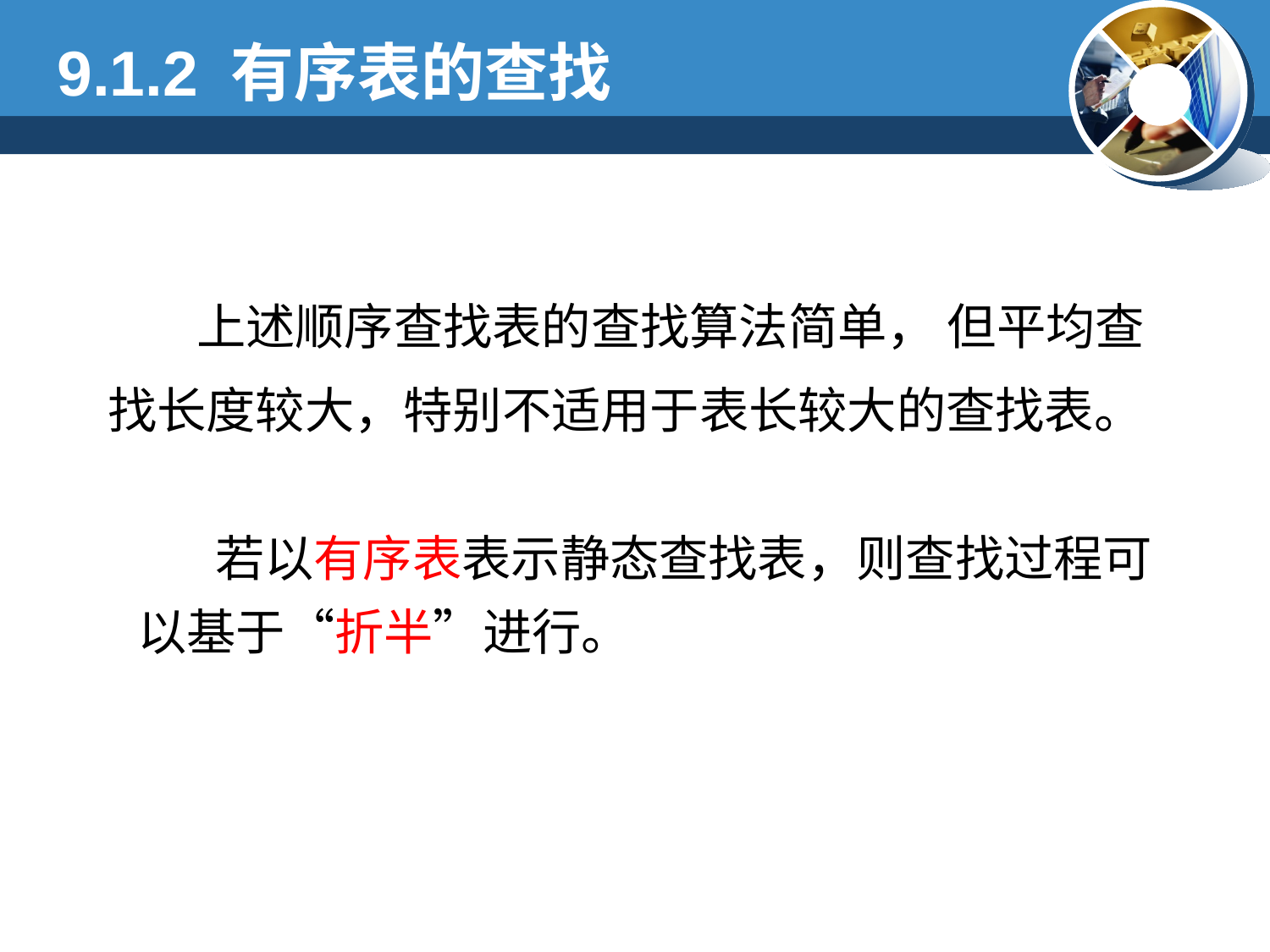

9.1.2 有序表的查找
       上述顺序查找表的查找算法简单， 但平均查找长度较大，特别不适用于表长较大的查找表。
      若以有序表表示静态查找表，则查找过程可以基于“折半”进行。